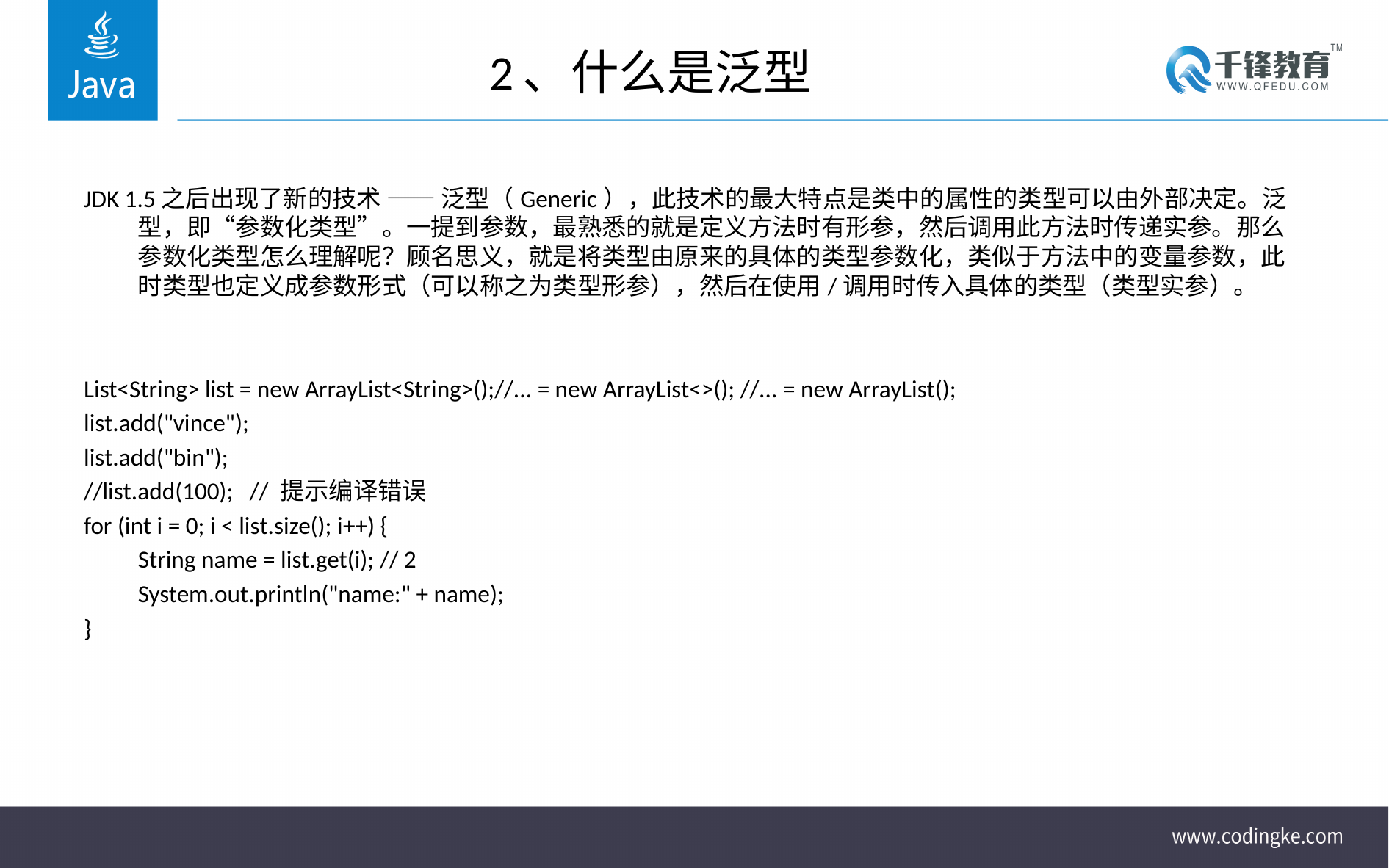

# 2、什么是泛型
JDK 1.5之后出现了新的技术 —— 泛型（Generic），此技术的最大特点是类中的属性的类型可以由外部决定。泛型，即“参数化类型”。一提到参数，最熟悉的就是定义方法时有形参，然后调用此方法时传递实参。那么参数化类型怎么理解呢？顾名思义，就是将类型由原来的具体的类型参数化，类似于方法中的变量参数，此时类型也定义成参数形式（可以称之为类型形参），然后在使用/调用时传入具体的类型（类型实参）。

List<String> list = new ArrayList<String>();//... = new ArrayList<>(); //... = new ArrayList();
list.add("vince");
list.add("bin");
//list.add(100);   // 提示编译错误
for (int i = 0; i < list.size(); i++) {
	String name = list.get(i); // 2
	System.out.println("name:" + name);
}